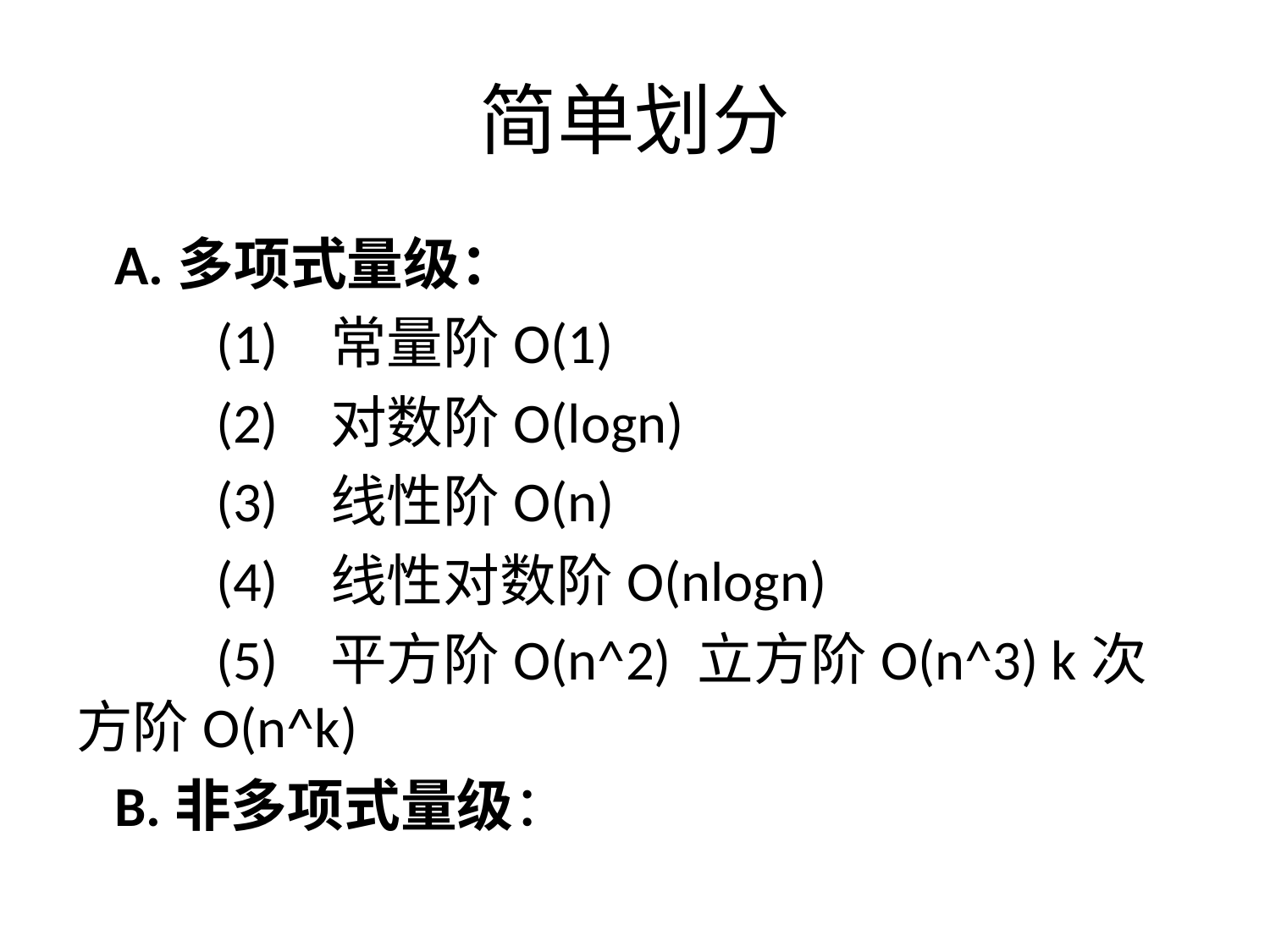

# 简单划分
   A.多项式量级：
           (1)   常量阶O(1)
           (2)   对数阶O(logn)
           (3)   线性阶O(n)
           (4)   线性对数阶O(nlogn)
           (5)   平方阶O(n^2) 立方阶O(n^3) k次方阶O(n^k)
   B.非多项式量级：